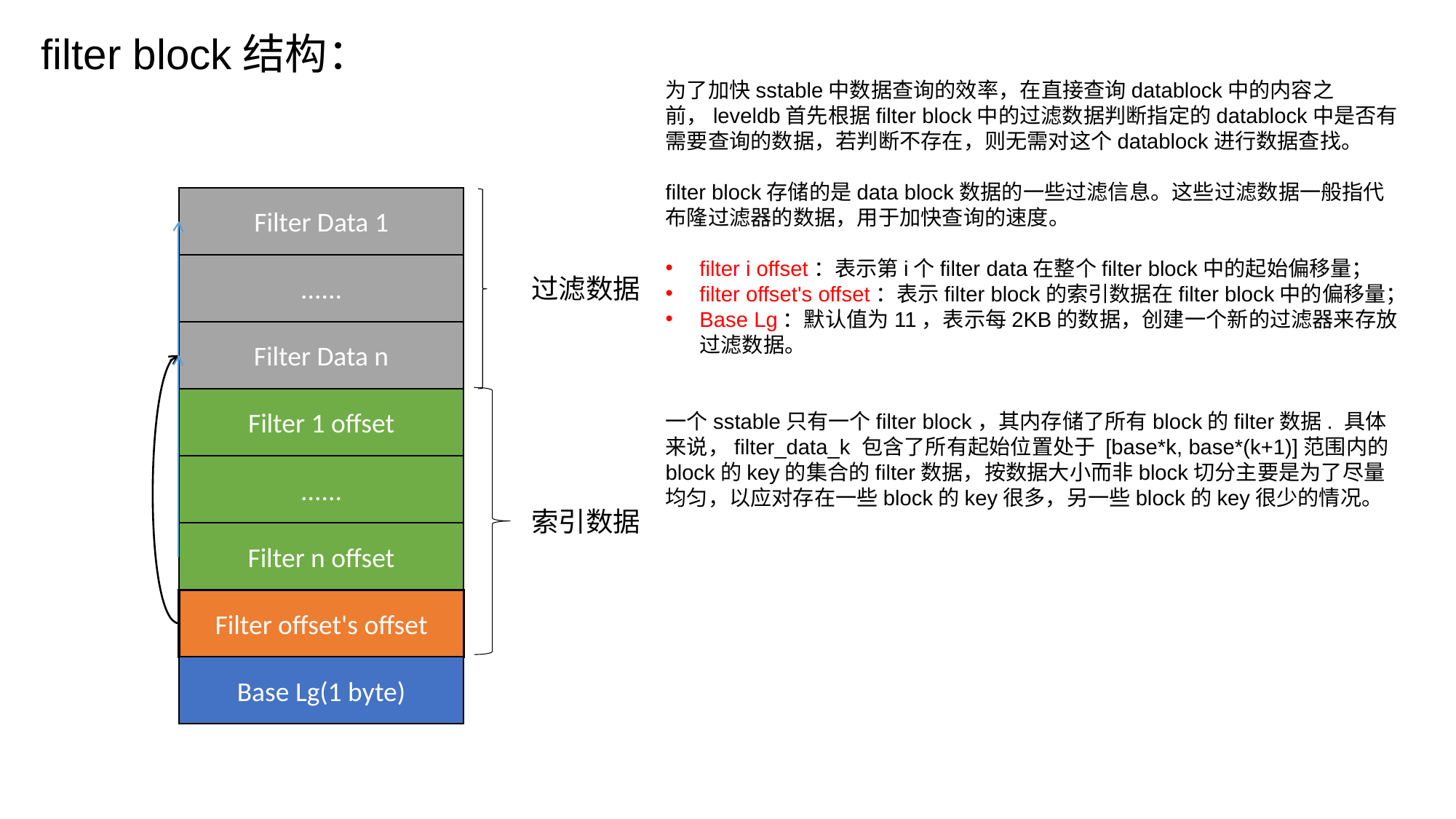

filter block结构：
为了加快sstable中数据查询的效率，在直接查询datablock中的内容之前，leveldb首先根据filter block中的过滤数据判断指定的datablock中是否有需要查询的数据，若判断不存在，则无需对这个datablock进行数据查找。

filter block存储的是data block数据的一些过滤信息。这些过滤数据一般指代布隆过滤器的数据，用于加快查询的速度。

filter i offset：表示第i个filter data在整个filter block中的起始偏移量；
filter offset's offset：表示filter block的索引数据在filter block中的偏移量；
Base Lg：默认值为11，表示每2KB的数据，创建一个新的过滤器来存放过滤数据。

一个sstable只有一个filter block，其内存储了所有block的filter数据. 具体来说，filter_data_k 包含了所有起始位置处于 [base*k, base*(k+1)]范围内的block的key的集合的filter数据，按数据大小而非block切分主要是为了尽量均匀，以应对存在一些block的key很多，另一些block的key很少的情况。

Filter Data 1
......
Filter Data n
Filter 1 offset
......
Filter n offset
Filter offset's offset
Base Lg(1 byte)

过滤数据

索引数据